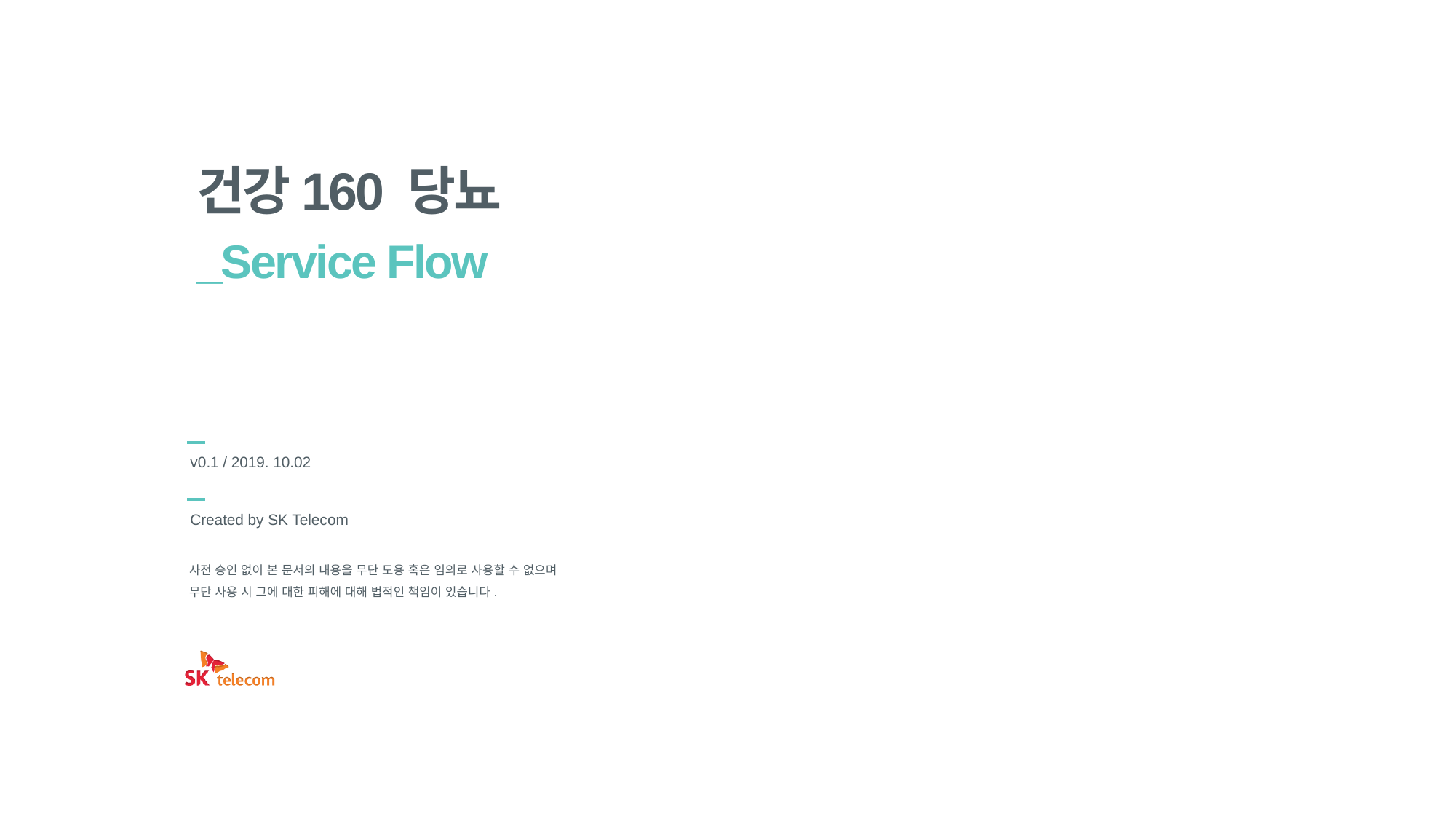

# 건강160 당뇨 _Service Flow
v0.1 / 2019. 10.02